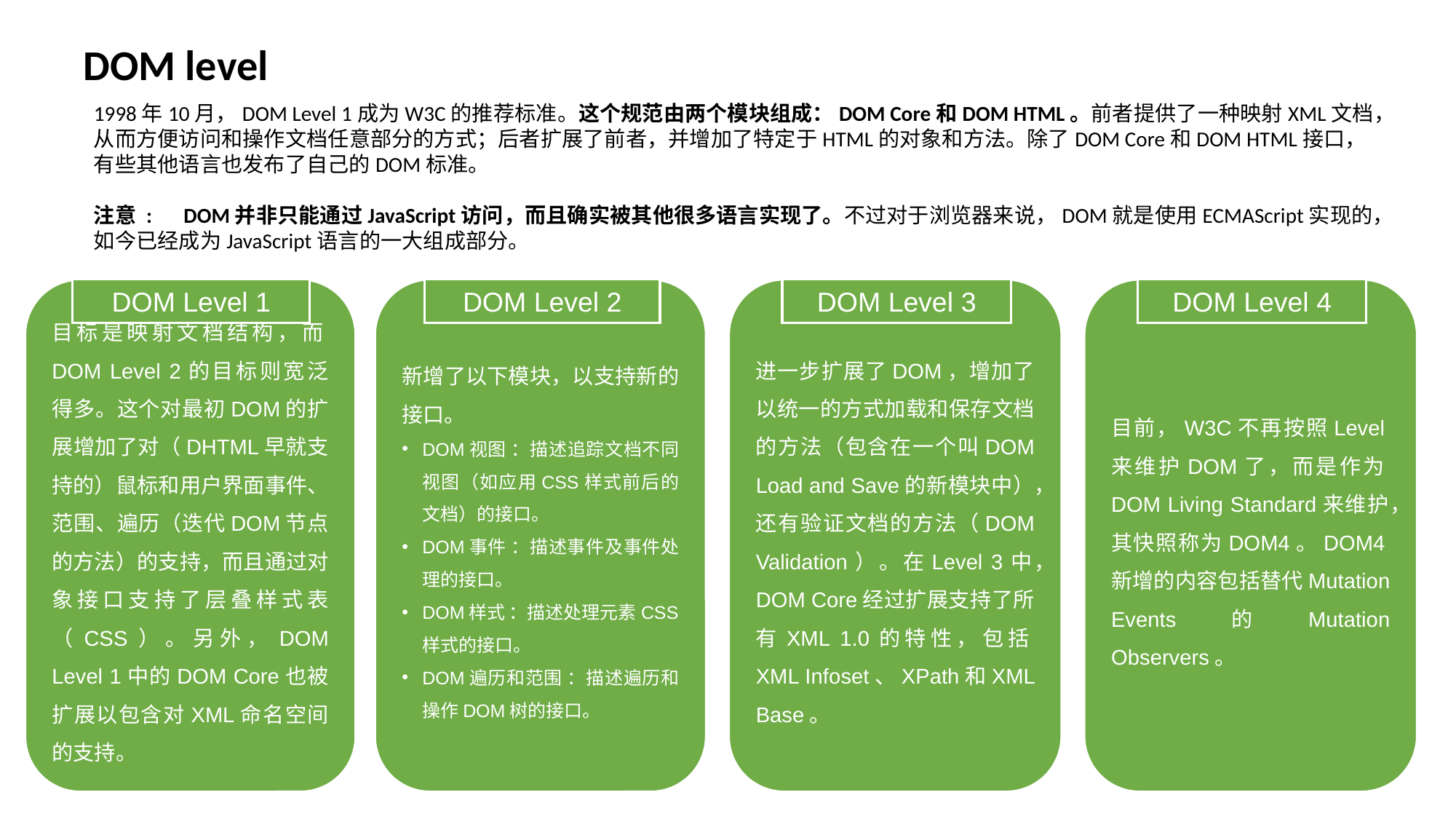

DOM level
1998年10月，DOM Level 1成为W3C的推荐标准。这个规范由两个模块组成：DOM Core和DOM HTML。前者提供了一种映射XML文档，从而方便访问和操作文档任意部分的方式；后者扩展了前者，并增加了特定于HTML的对象和方法。除了DOM Core和DOM HTML接口，有些其他语言也发布了自己的DOM标准。

注意 :　DOM并非只能通过JavaScript访问，而且确实被其他很多语言实现了。不过对于浏览器来说，DOM就是使用ECMAScript实现的，如今已经成为JavaScript语言的一大组成部分。
目标是映射文档结构，而DOM Level 2的目标则宽泛得多。这个对最初DOM的扩展增加了对（DHTML早就支持的）鼠标和用户界面事件、范围、遍历（迭代DOM节点的方法）的支持，而且通过对象接口支持了层叠样式表（CSS）。另外，DOM Level 1中的DOM Core也被扩展以包含对XML命名空间的支持。
DOM Level 1
新增了以下模块，以支持新的接口。
DOM视图 ：描述追踪文档不同视图（如应用CSS样式前后的文档）的接口。
DOM事件 ：描述事件及事件处理的接口。
DOM样式 ：描述处理元素CSS样式的接口。
DOM遍历和范围 ：描述遍历和操作DOM树的接口。
DOM Level 2
进一步扩展了DOM，增加了以统一的方式加载和保存文档的方法（包含在一个叫DOM Load and Save的新模块中），还有验证文档的方法（DOM Validation）。在Level 3中，DOM Core经过扩展支持了所有XML 1.0的特性，包括XML Infoset、XPath和XML Base。
DOM Level 3
目前，W3C不再按照Level来维护DOM了，而是作为DOM Living Standard来维护，其快照称为DOM4。DOM4新增的内容包括替代Mutation Events的Mutation Observers。
DOM Level 4